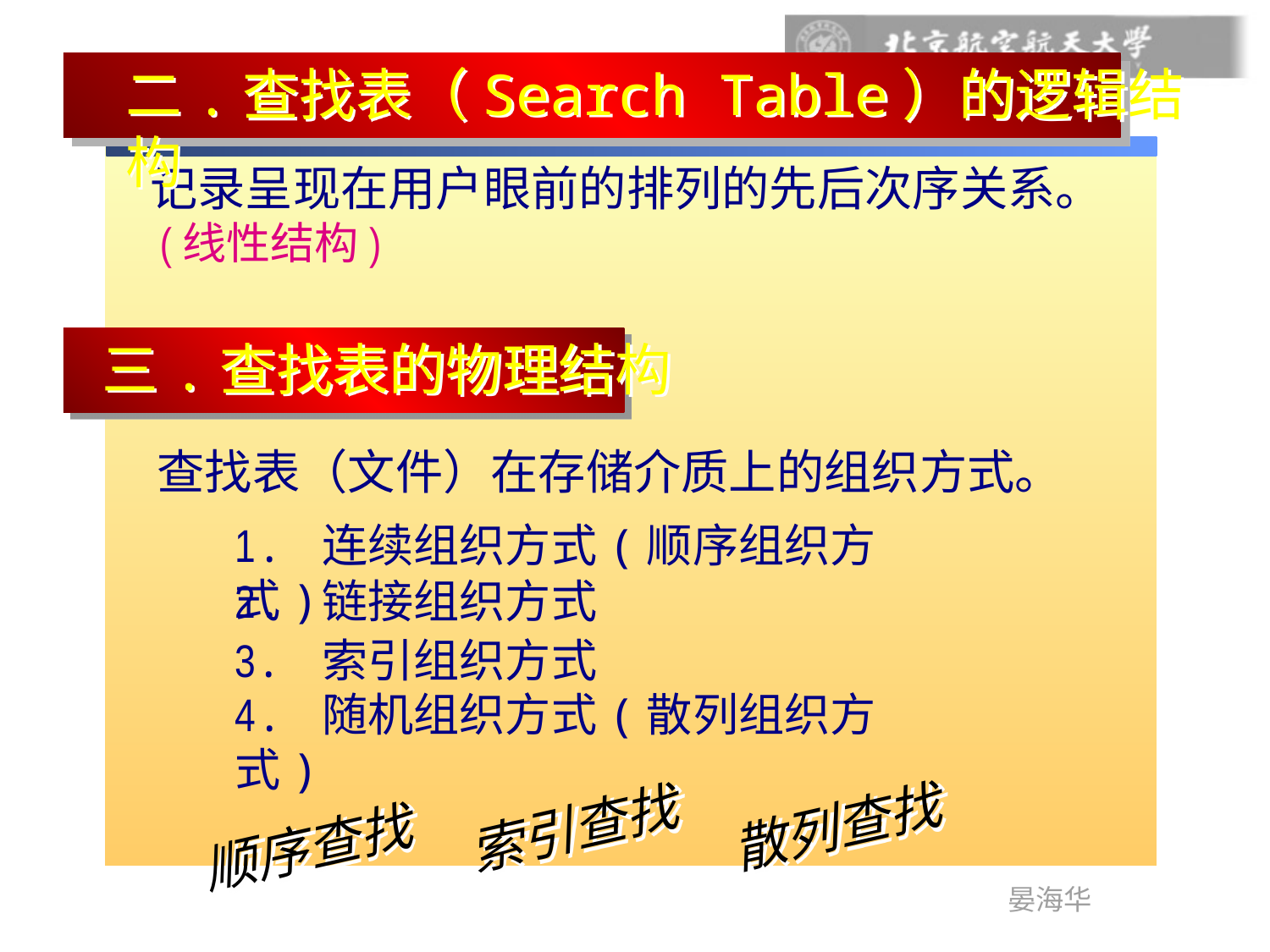

二.查找表（Search Table）的逻辑结构

记录呈现在用户眼前的排列的先后次序关系。
 (线性结构)
三.查找表的物理结构

查找表（文件）在存储介质上的组织方式。

1. 连续组织方式(顺序组织方式)
2. 链接组织方式
3. 索引组织方式
4. 随机组织方式(散列组织方式)
索引查找
散列查找
顺序查找